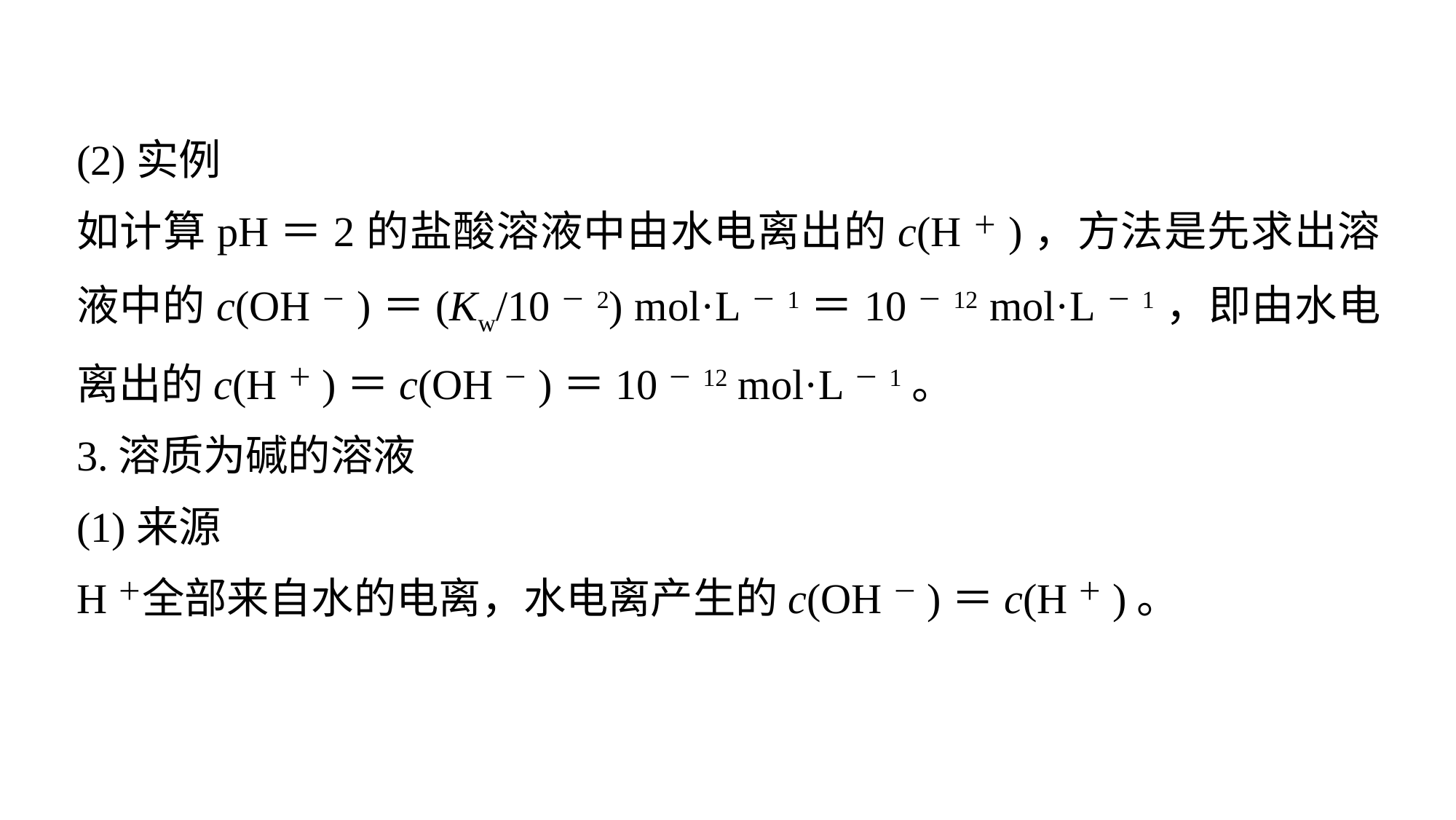

(2)实例
如计算pH＝2的盐酸溶液中由水电离出的c(H＋)，方法是先求出溶液中的c(OH－)＝(Kw/10－2) mol·L－1＝10－12 mol·L－1，即由水电离出的c(H＋)＝c(OH－)＝10－12 mol·L－1。
3.溶质为碱的溶液
(1)来源
H＋全部来自水的电离，水电离产生的c(OH－)＝c(H＋)。